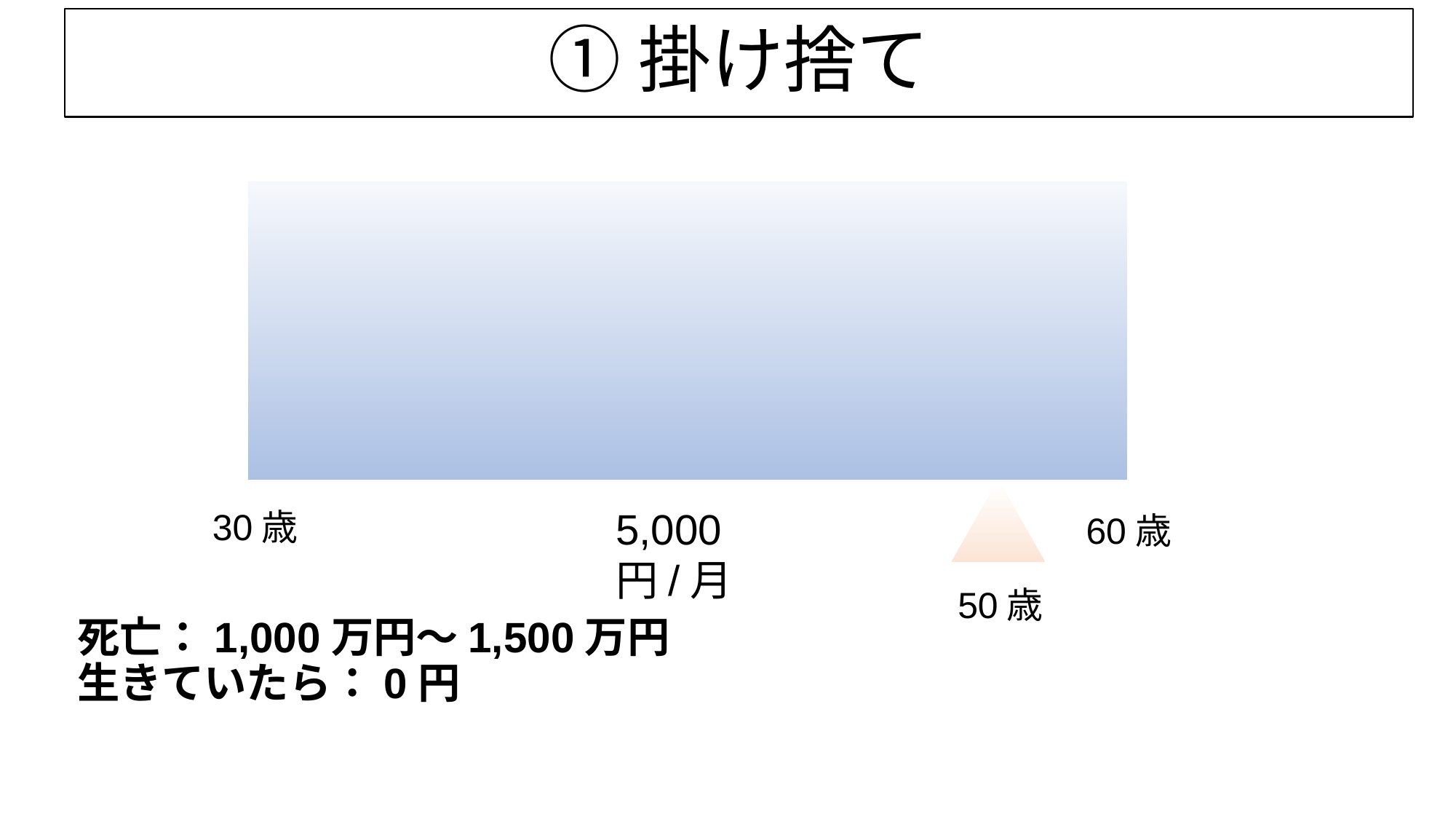

①掛け捨て

5,000円/月
30歳
60歳
死亡：1,000万円～1,500万円
生きていたら：0円
50歳